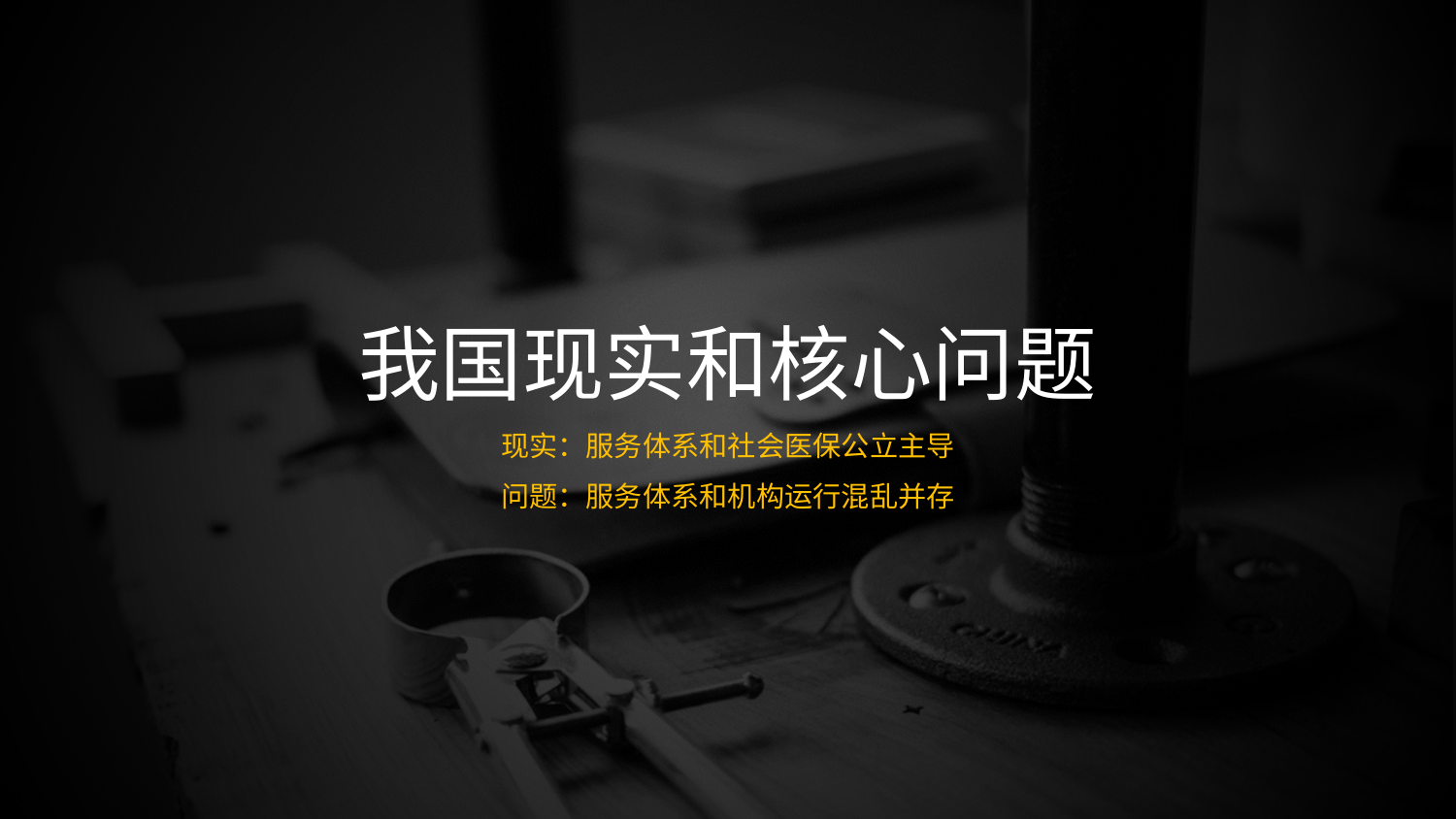

我国现实和核心问题
现实：服务体系和社会医保公立主导
问题：服务体系和机构运行混乱并存